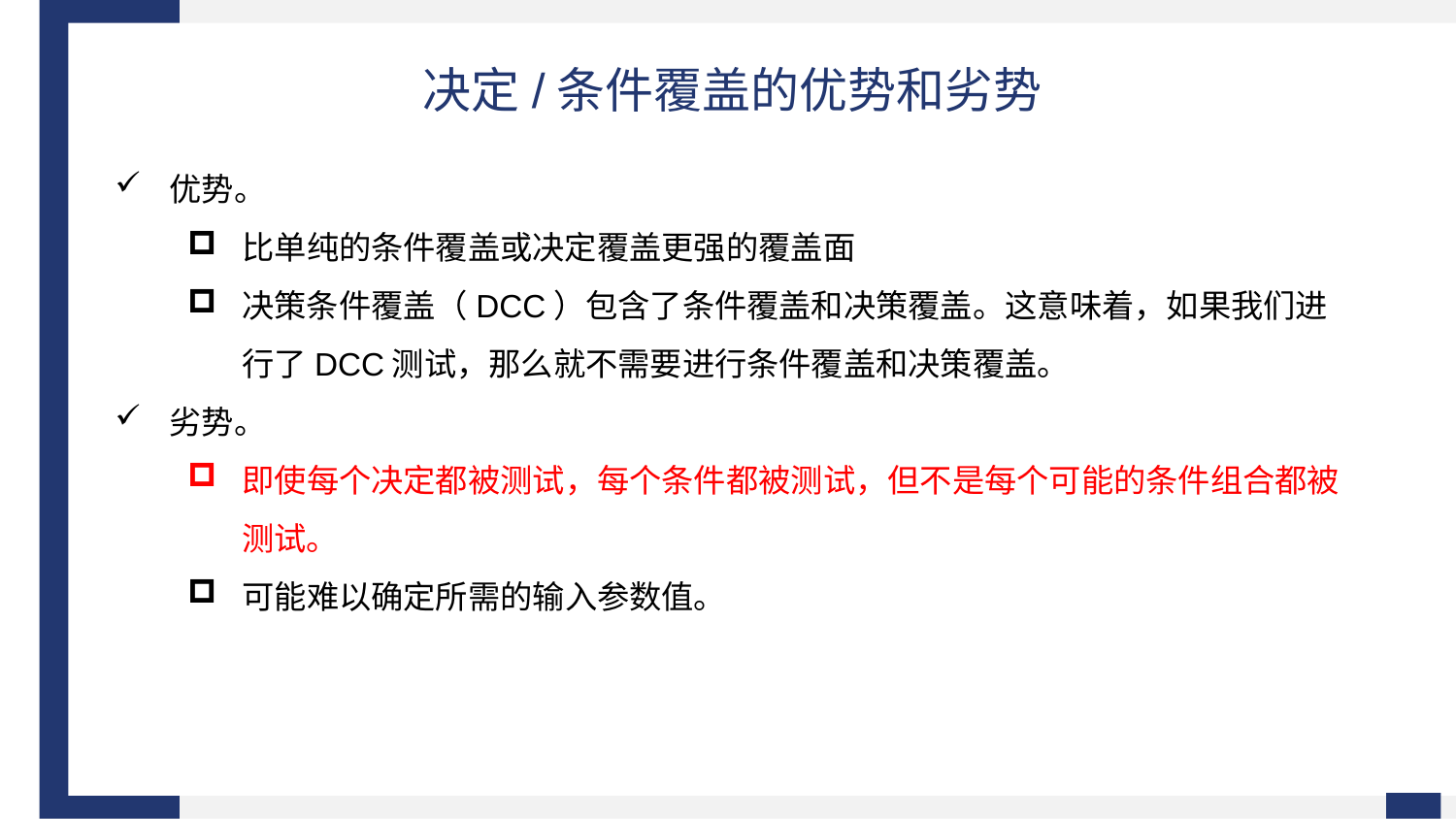

决定/条件覆盖的优势和劣势
优势。
比单纯的条件覆盖或决定覆盖更强的覆盖面
决策条件覆盖（DCC）包含了条件覆盖和决策覆盖。这意味着，如果我们进行了DCC测试，那么就不需要进行条件覆盖和决策覆盖。
劣势。
即使每个决定都被测试，每个条件都被测试，但不是每个可能的条件组合都被测试。
可能难以确定所需的输入参数值。